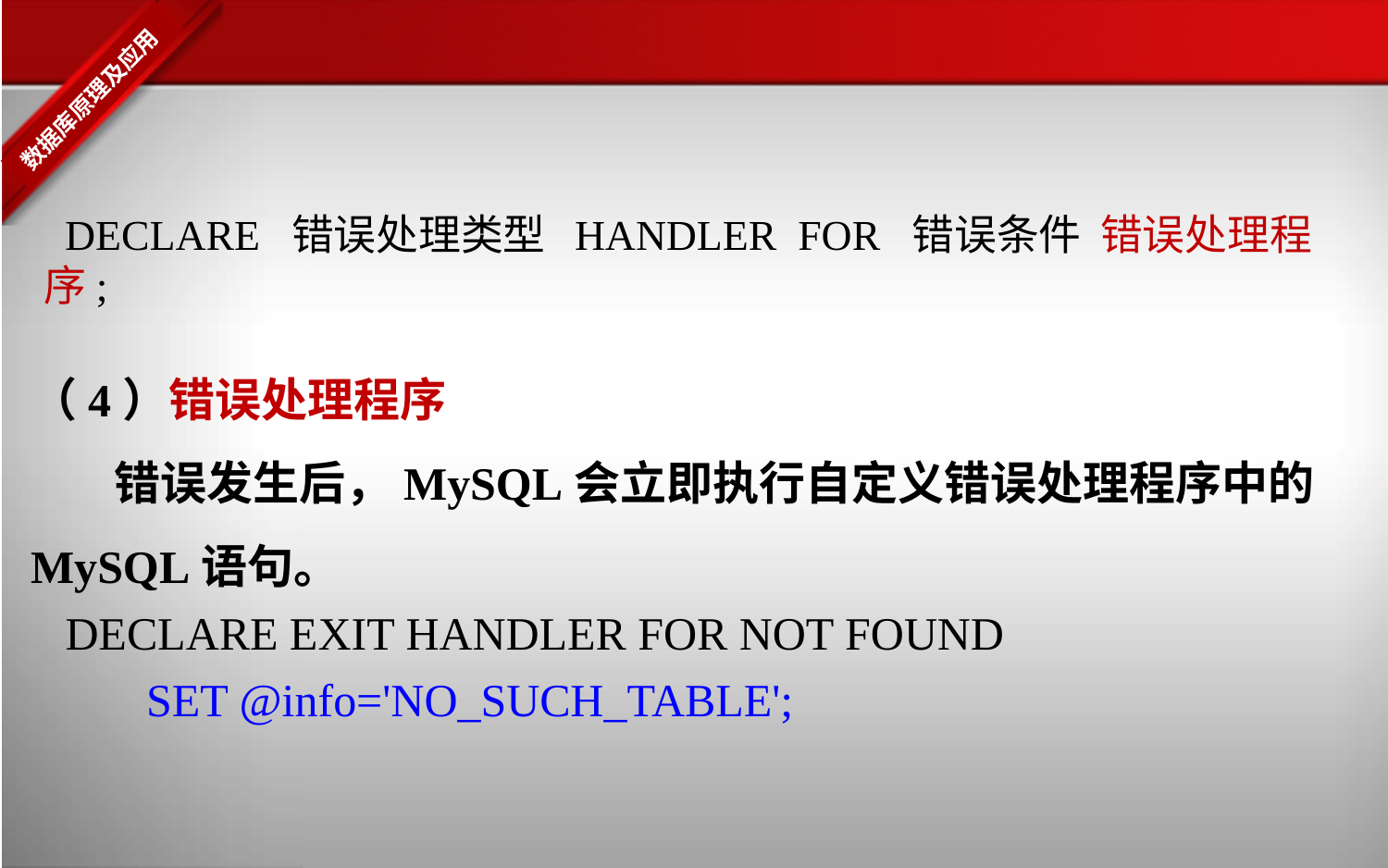

DECLARE  错误处理类型  HANDLER  FOR  错误条件  错误处理程序;
（4）错误处理程序
       错误发生后，MySQL会立即执行自定义错误处理程序中的MySQL语句。
   DECLARE EXIT HANDLER FOR NOT FOUND
          SET @info='NO_SUCH_TABLE';